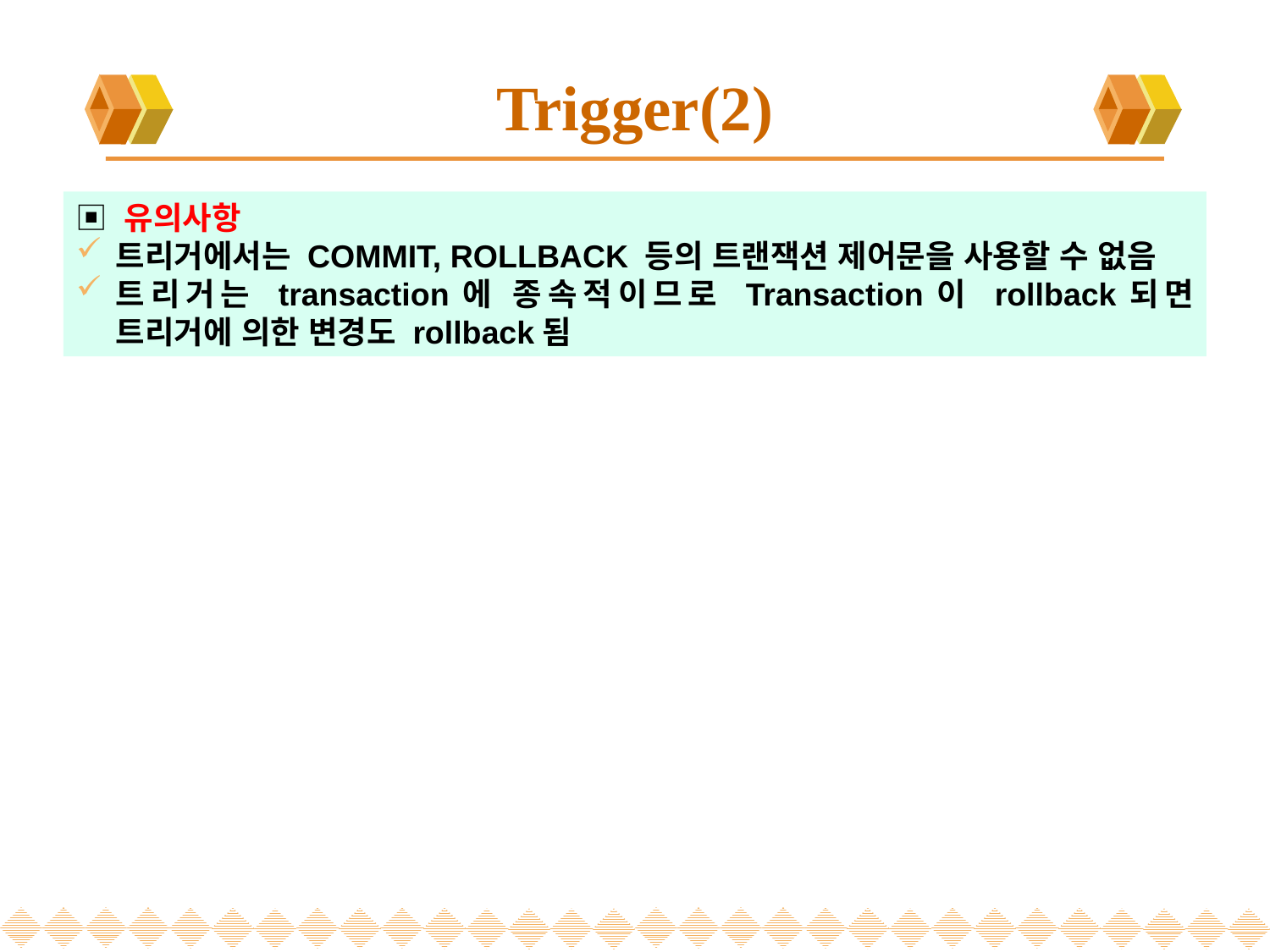

# Trigger(2)
▣ 유의사항
트리거에서는 COMMIT, ROLLBACK 등의 트랜잭션 제어문을 사용할 수 없음
트리거는 transaction에 종속적이므로 Transaction이 rollback되면 트리거에 의한 변경도 rollback됨